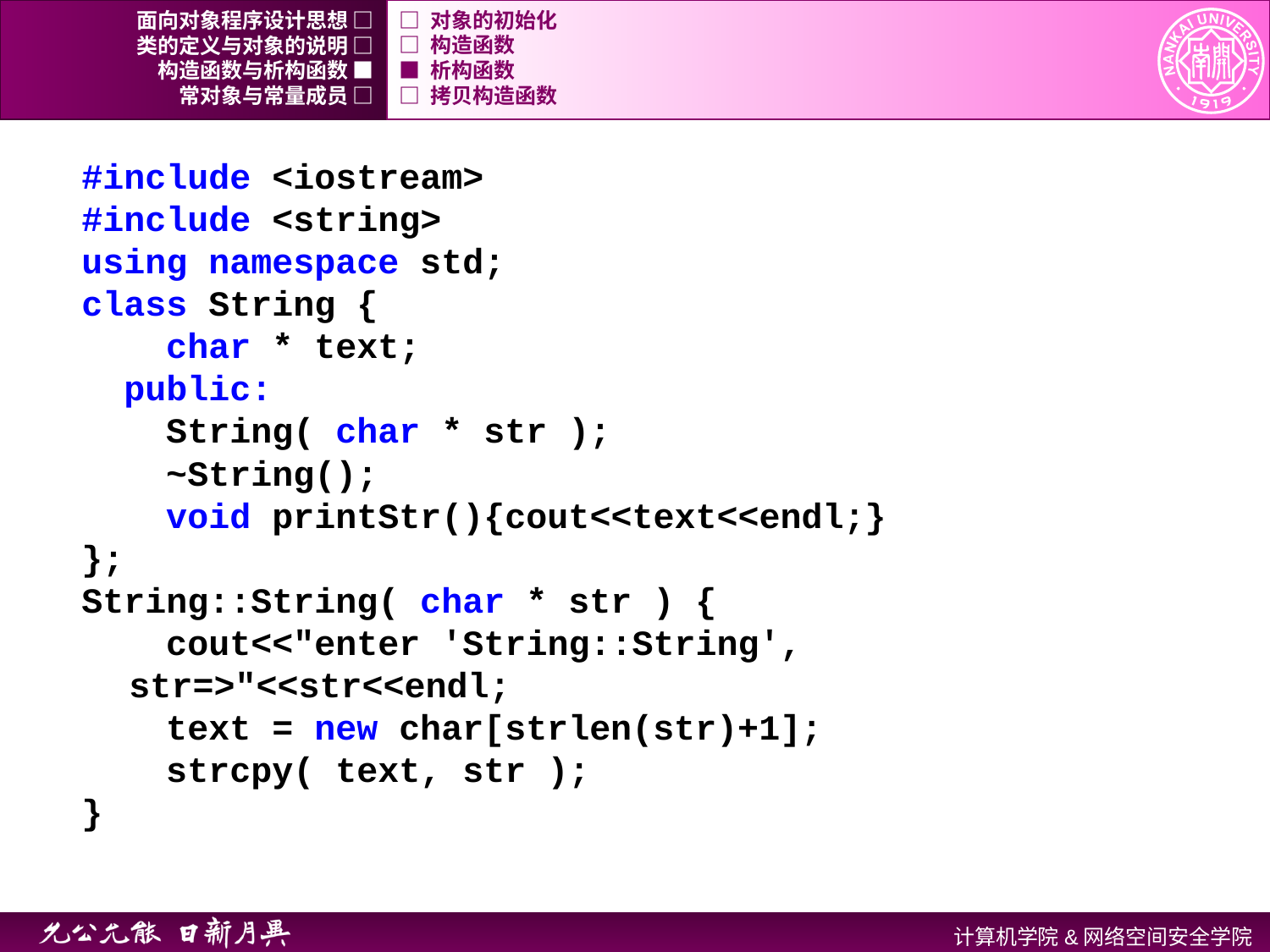

面向对象程序设计思想 □
□ 对象的初始化
类的定义与对象的说明 □
□ 构造函数
构造函数与析构函数 ■
■ 析构函数
常对象与常量成员 □

□ 拷贝构造函数
#include <iostream>
#include <string>
using namespace std;
class String {
    char * text;
  public:
    String( char * str );
    ~String();
    void printStr(){cout<<text<<endl;}
};
String::String( char * str ) {
    cout<<"enter 'String::String', str=>"<<str<<endl;
    text = new char[strlen(str)+1];
    strcpy( text, str );
}